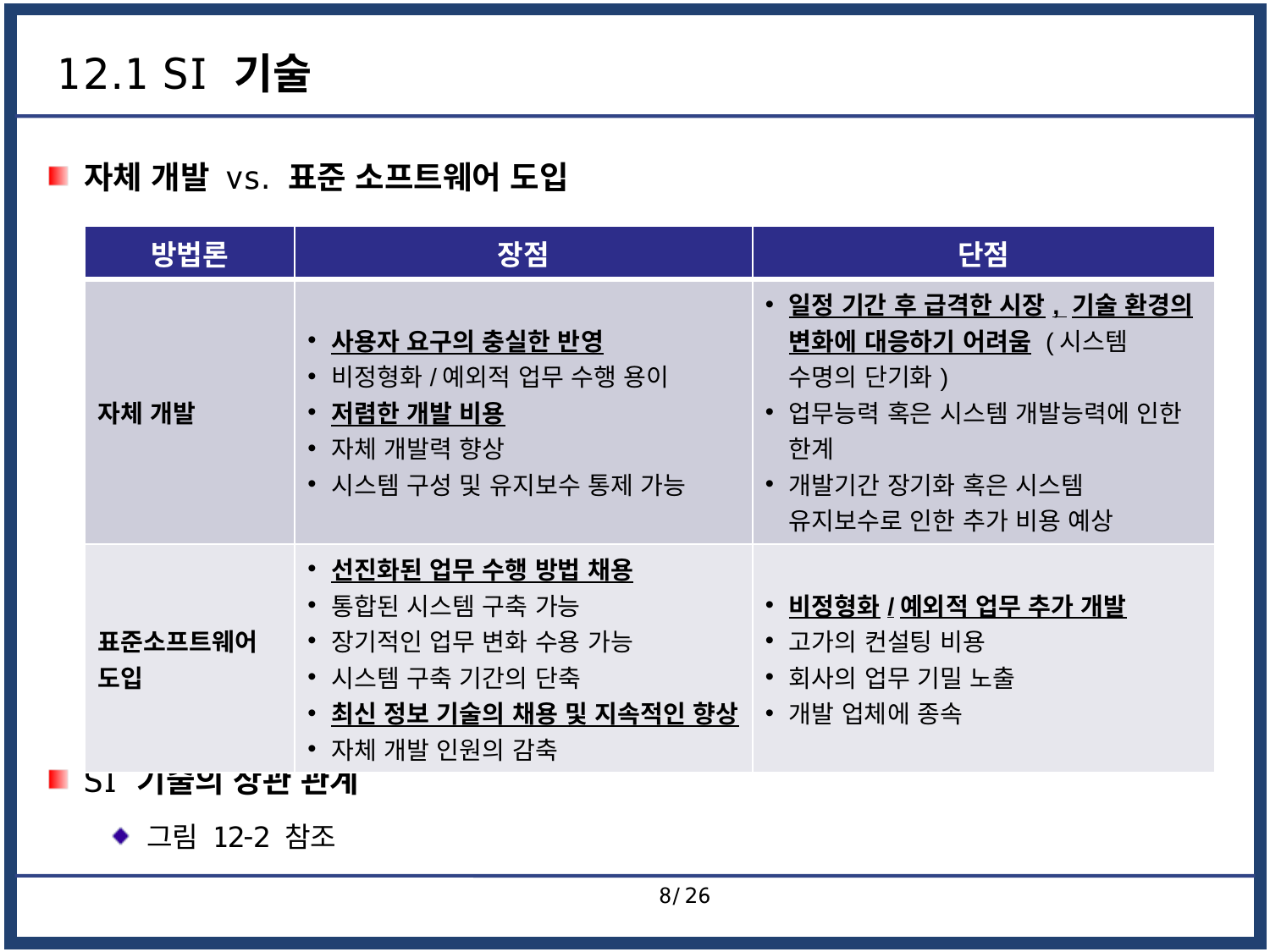

# 12.1 SI 기술
자체 개발 vs. 표준 소프트웨어 도입

SI 기술의 상관 관계
그림 12-2 참조
| 방법론 | 장점 | 단점 |
| --- | --- | --- |
| 자체 개발 | 사용자 요구의 충실한 반영 비정형화/예외적 업무 수행 용이 저렴한 개발 비용 자체 개발력 향상 시스템 구성 및 유지보수 통제 가능 | 일정 기간 후 급격한 시장, 기술 환경의 변화에 대응하기 어려움 (시스템 수명의 단기화) 업무능력 혹은 시스템 개발능력에 인한 한계 개발기간 장기화 혹은 시스템 유지보수로 인한 추가 비용 예상 |
| 표준소프트웨어 도입 | 선진화된 업무 수행 방법 채용 통합된 시스템 구축 가능 장기적인 업무 변화 수용 가능 시스템 구축 기간의 단축 최신 정보 기술의 채용 및 지속적인 향상 자체 개발 인원의 감축 | 비정형화/예외적 업무 추가 개발 고가의 컨설팅 비용 회사의 업무 기밀 노출 개발 업체에 종속 |